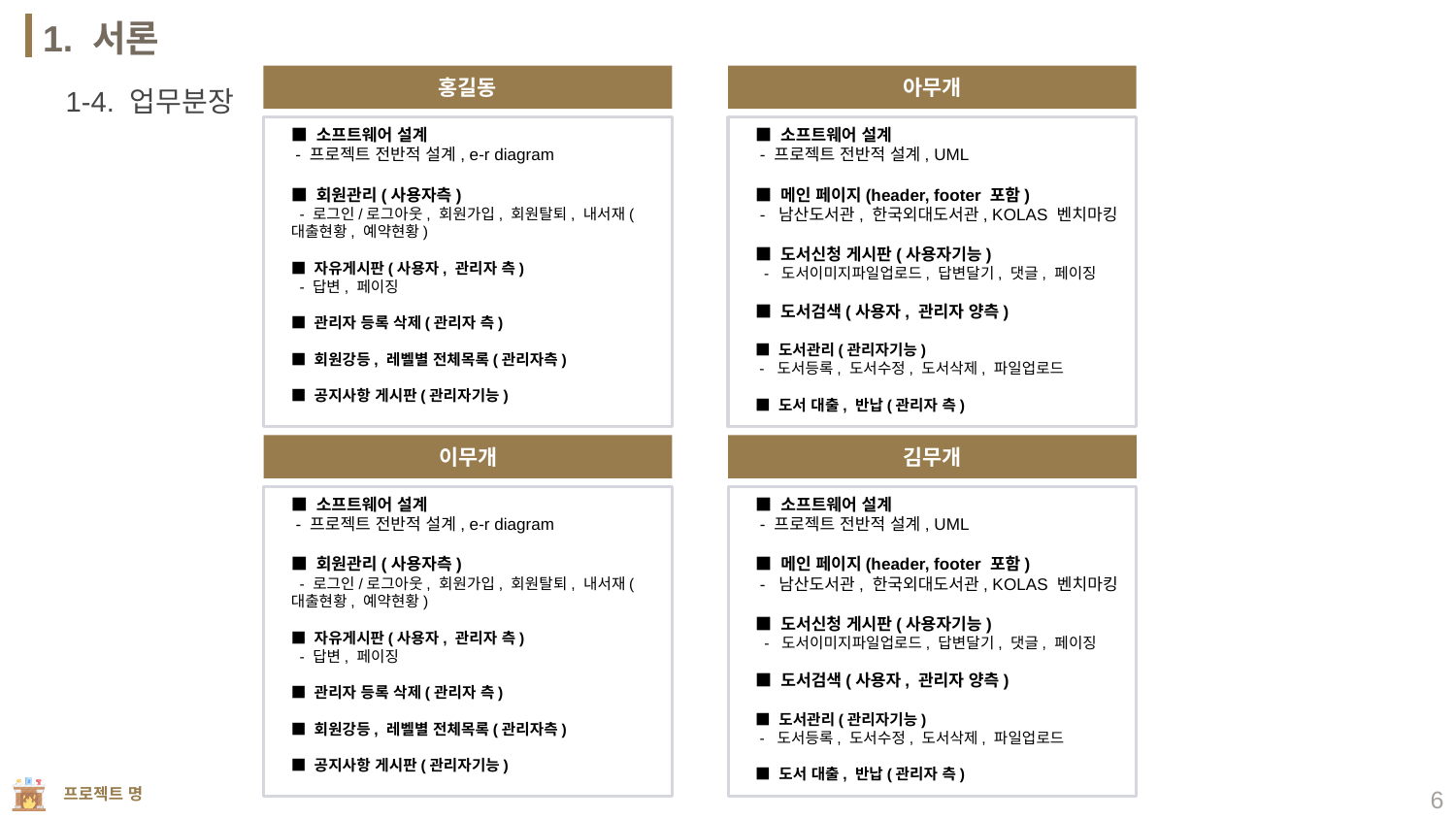

1. 서론
홍길동

아무개

1-4. 업무분장
■ 소프트웨어 설계
 - 프로젝트 전반적 설계, UML

■ 메인 페이지(header, footer 포함)
 -  남산도서관, 한국외대도서관, KOLAS 벤치마킹

■ 도서신청 게시판(사용자기능)
  -  도서이미지파일업로드, 답변달기, 댓글, 페이징

■ 도서검색(사용자, 관리자 양측)

■ 도서관리(관리자기능)
 -  도서등록, 도서수정, 도서삭제, 파일업로드

■ 도서 대출, 반납(관리자 측)
■ 소프트웨어 설계
 - 프로젝트 전반적 설계, e-r diagram

■ 회원관리(사용자측)
  - 로그인/로그아웃, 회원가입, 회원탈퇴, 내서재(대출현황, 예약현황)

■ 자유게시판(사용자, 관리자 측)
  - 답변, 페이징

■ 관리자 등록 삭제(관리자 측)

■ 회원강등, 레벨별 전체목록(관리자측)

■ 공지사항 게시판(관리자기능)

이무개

김무개

■ 소프트웨어 설계
 - 프로젝트 전반적 설계, UML

■ 메인 페이지(header, footer 포함)
 -  남산도서관, 한국외대도서관, KOLAS 벤치마킹

■ 도서신청 게시판(사용자기능)
  -  도서이미지파일업로드, 답변달기, 댓글, 페이징

■ 도서검색(사용자, 관리자 양측)

■ 도서관리(관리자기능)
 -  도서등록, 도서수정, 도서삭제, 파일업로드

■ 도서 대출, 반납(관리자 측)
■ 소프트웨어 설계
 - 프로젝트 전반적 설계, e-r diagram

■ 회원관리(사용자측)
  - 로그인/로그아웃, 회원가입, 회원탈퇴, 내서재(대출현황, 예약현황)

■ 자유게시판(사용자, 관리자 측)
  - 답변, 페이징

■ 관리자 등록 삭제(관리자 측)

■ 회원강등, 레벨별 전체목록(관리자측)

■ 공지사항 게시판(관리자기능)

6